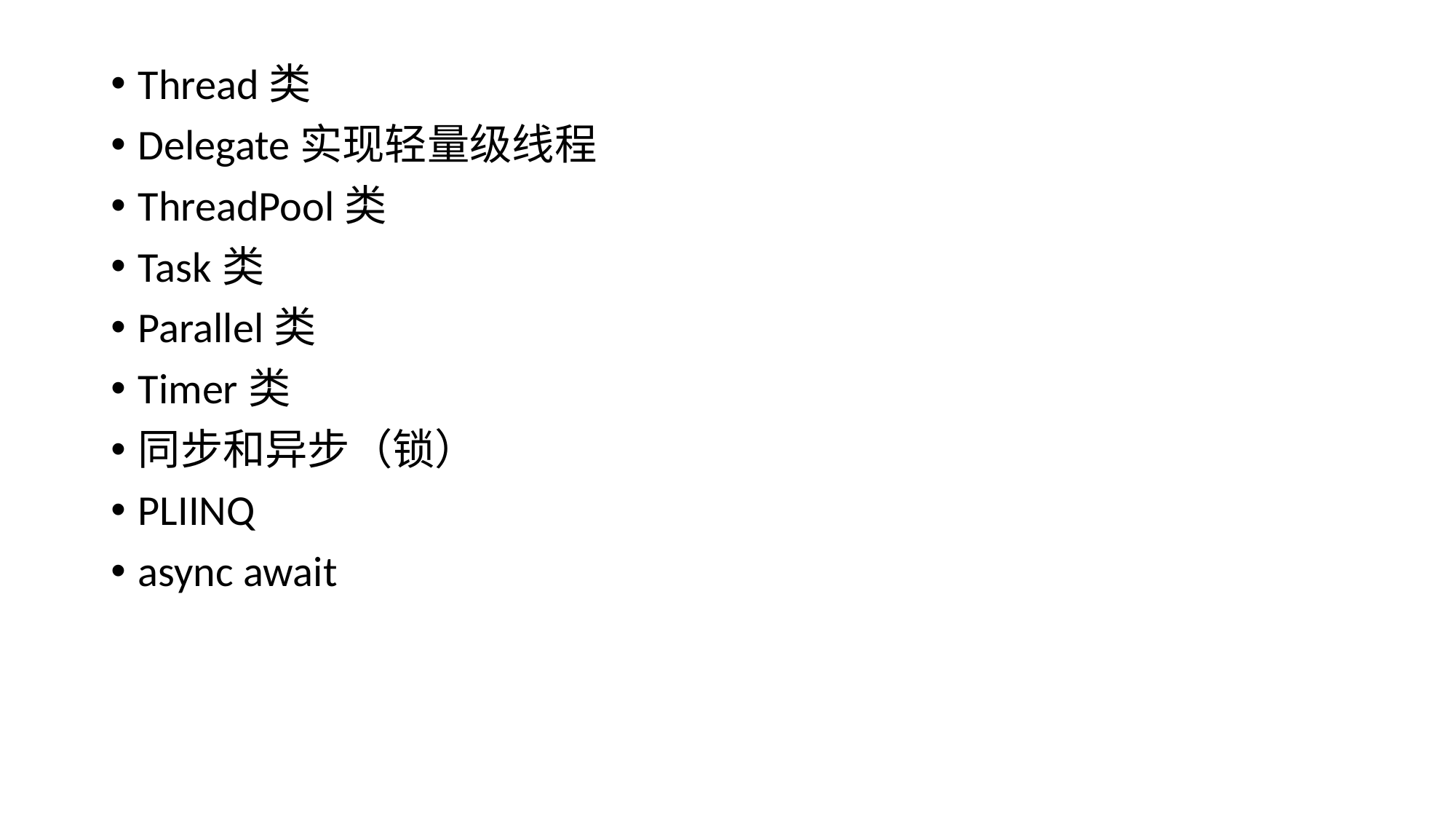

Thread类
Delegate实现轻量级线程
ThreadPool类
Task类
Parallel类
Timer类
同步和异步（锁）
PLIINQ
async await